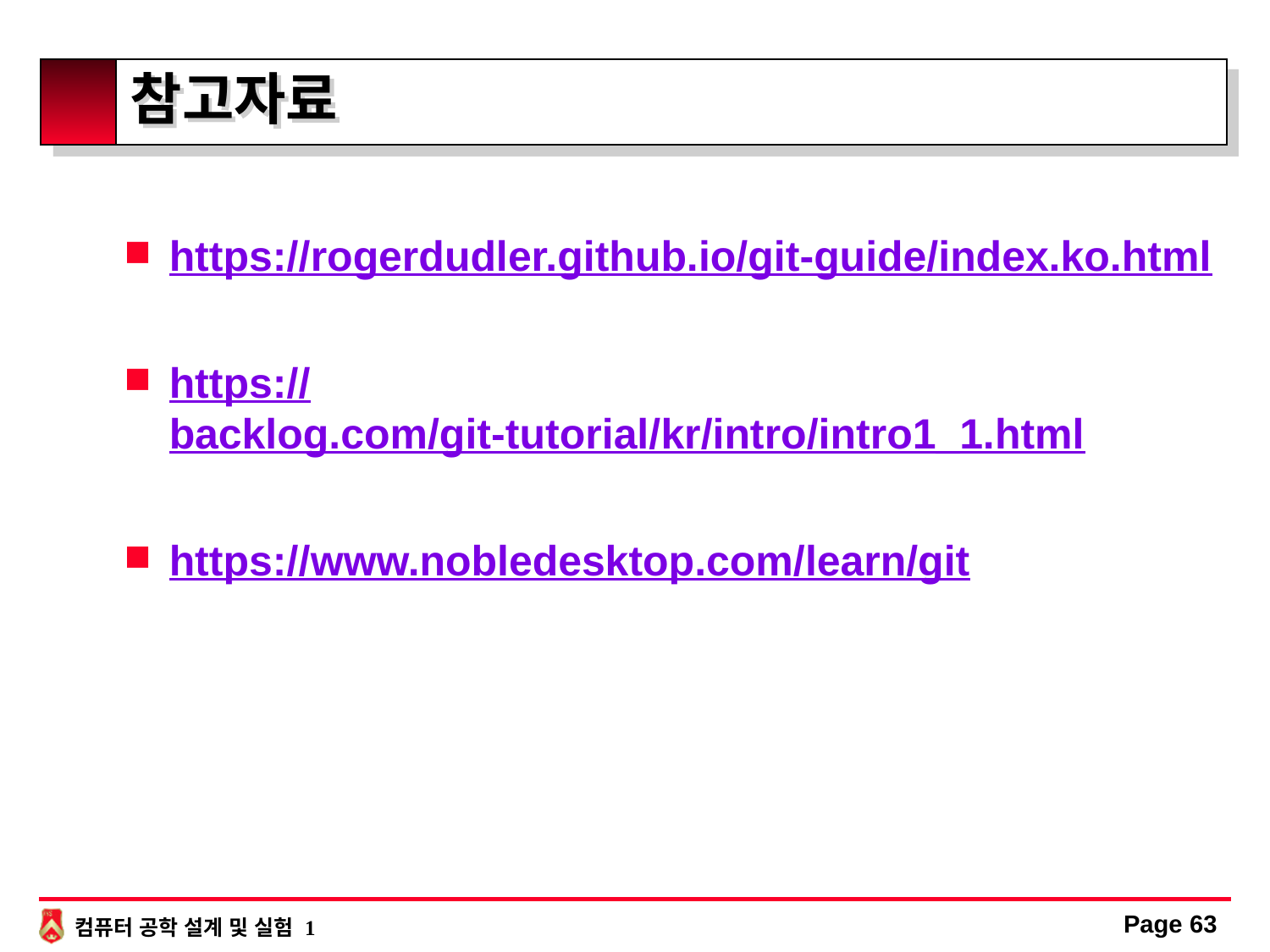

# 참고자료

https://rogerdudler.github.io/git-guide/index.ko.html

https://backlog.com/git-tutorial/kr/intro/intro1_1.html

https://www.nobledesktop.com/learn/git

Page 63